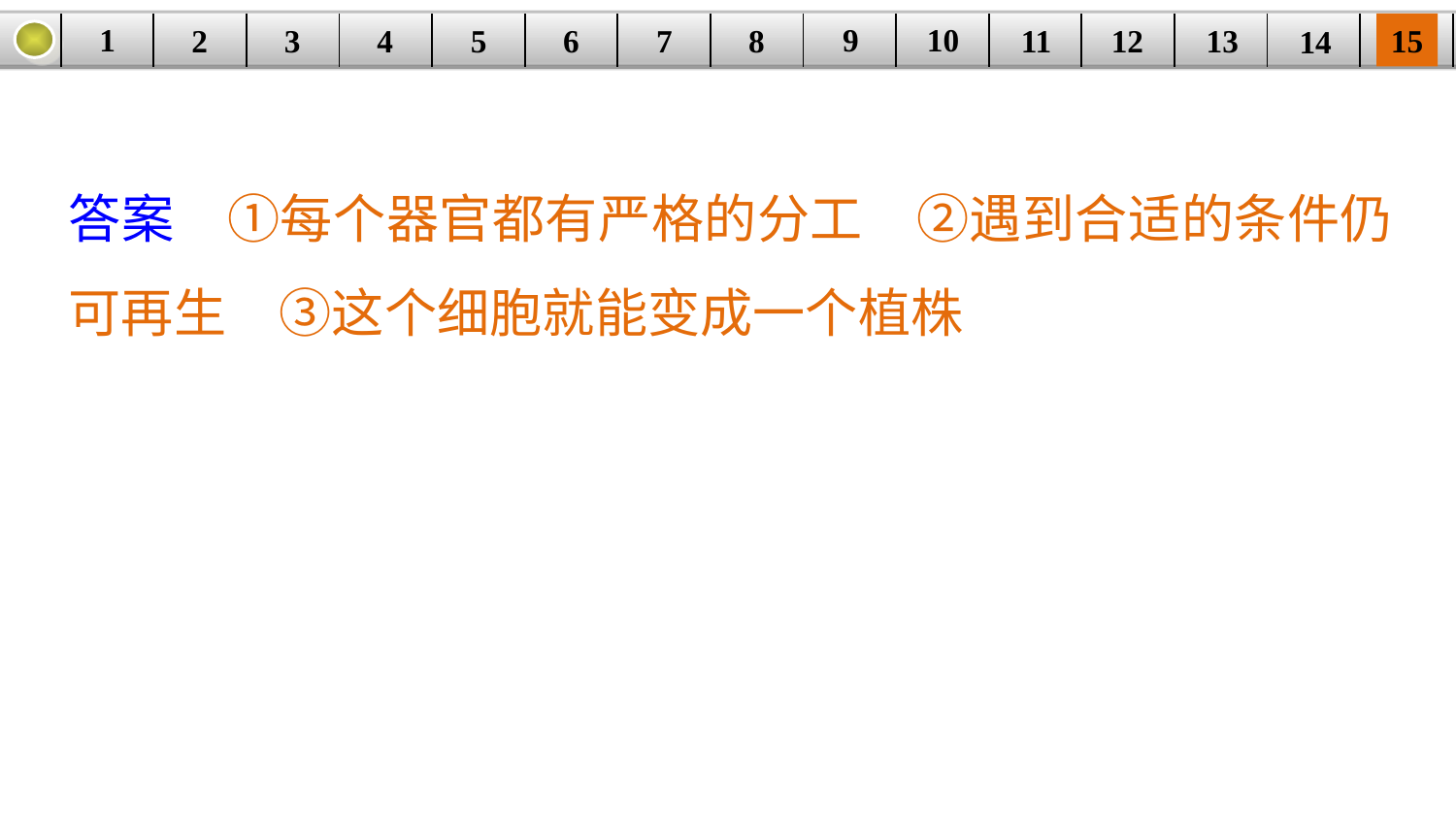

9
10
1
3
4
5
6
8
11
2
12
15
|  |  |  |  |  |  |  |  |  |  |  |  |  |  |  |
| --- | --- | --- | --- | --- | --- | --- | --- | --- | --- | --- | --- | --- | --- | --- |
7
13
14

答案　①每个器官都有严格的分工　②遇到合适的条件仍可再生　③这个细胞就能变成一个植株